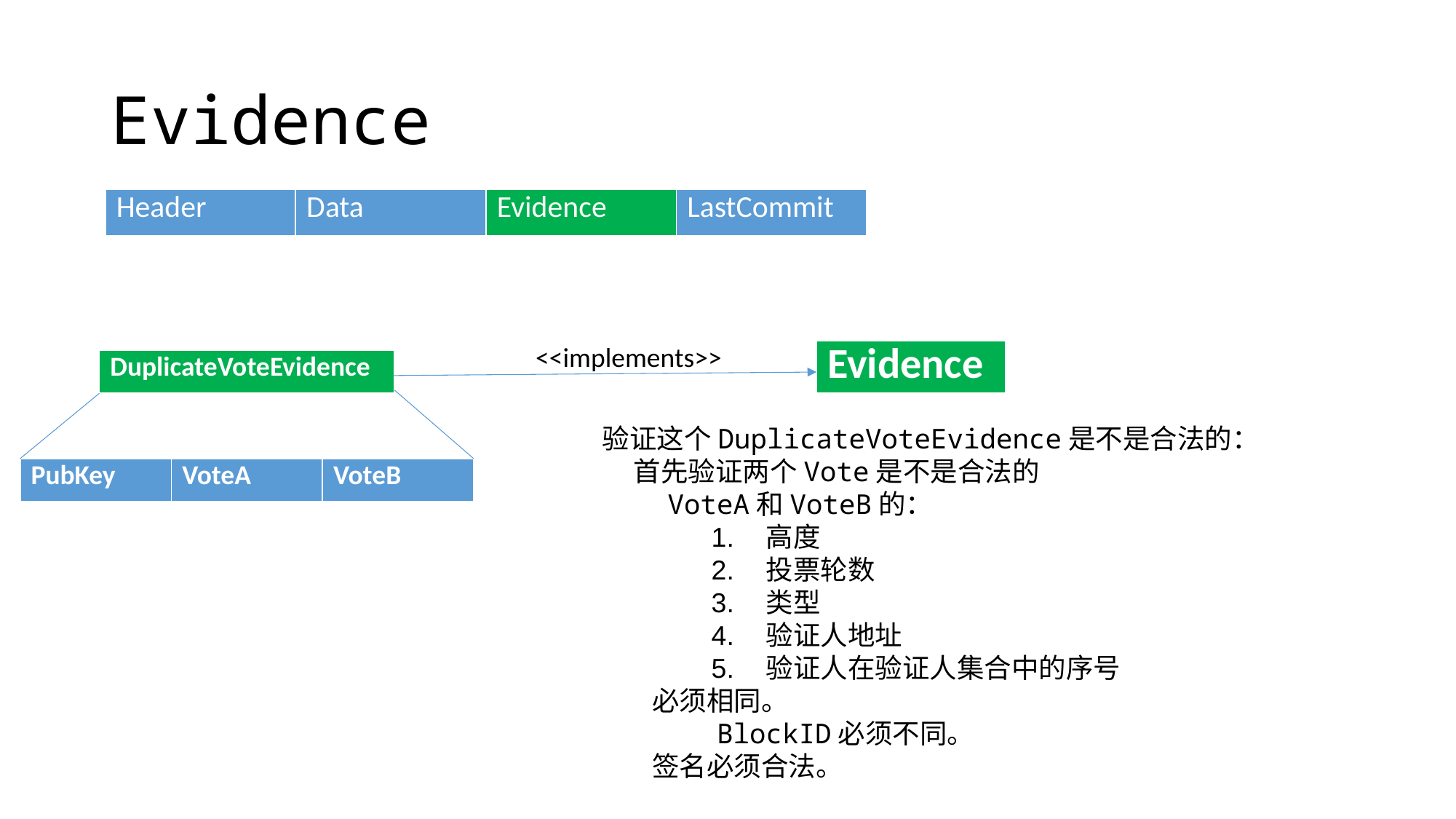

# Evidence
| Header | Data | Evidence | LastCommit |
| --- | --- | --- | --- |
<<implements>>
| Evidence |
| --- |
| DuplicateVoteEvidence |
| --- |
验证这个DuplicateVoteEvidence是不是合法的：
    首先验证两个Vote是不是合法的
    VoteA和VoteB的：
高度
投票轮数
类型
验证人地址
验证人在验证人集合中的序号
       必须相同。
       BlockID必须不同。
       签名必须合法。
| PubKey | VoteA | VoteB |
| --- | --- | --- |